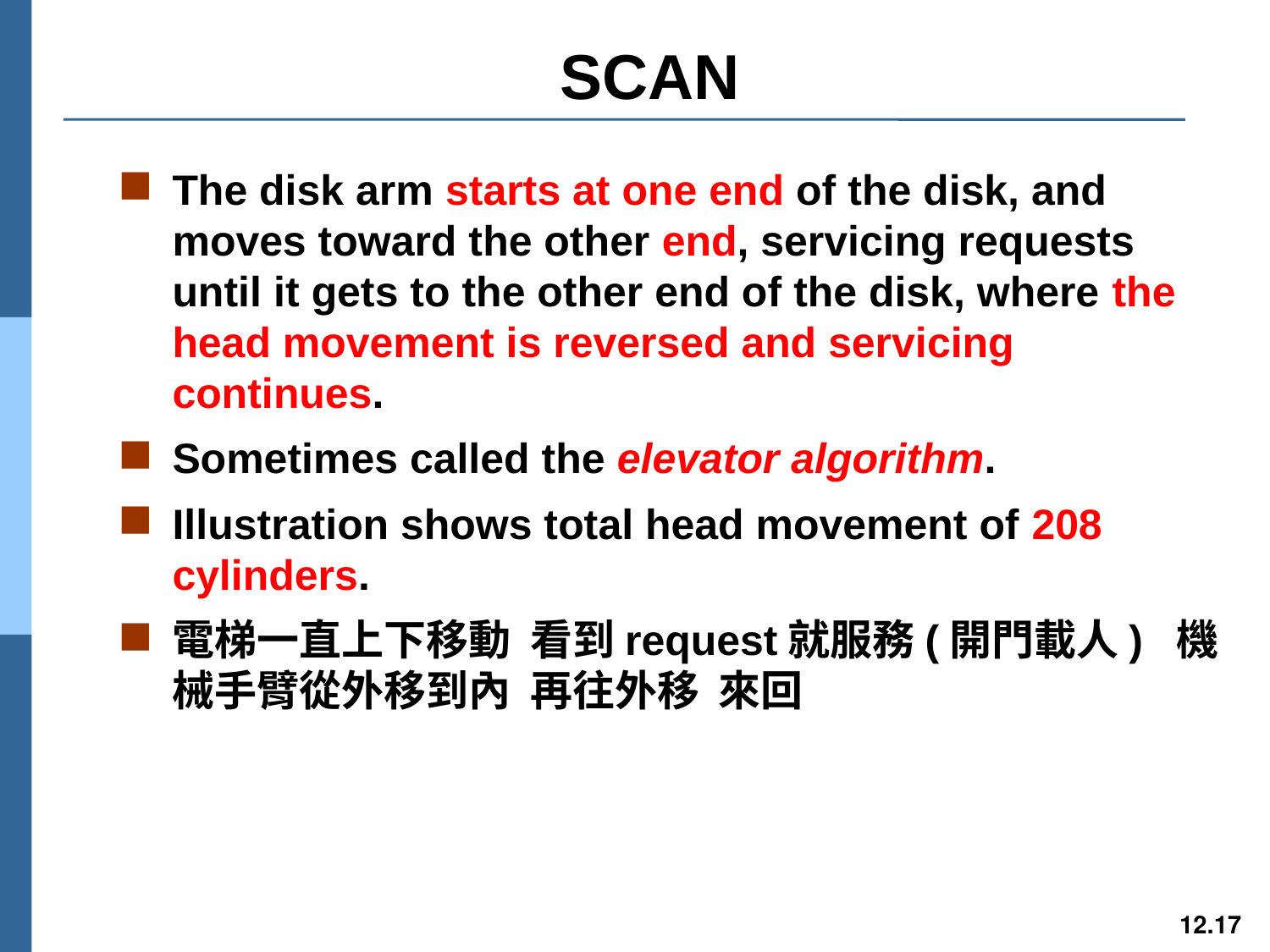

# SCAN
The disk arm starts at one end of the disk, and moves toward the other end, servicing requests until it gets to the other end of the disk, where the head movement is reversed and servicing continues.
Sometimes called the elevator algorithm.
Illustration shows total head movement of 208 cylinders.
電梯一直上下移動  看到request就服務(開門載人)  機械手臂從外移到內  再往外移  來回